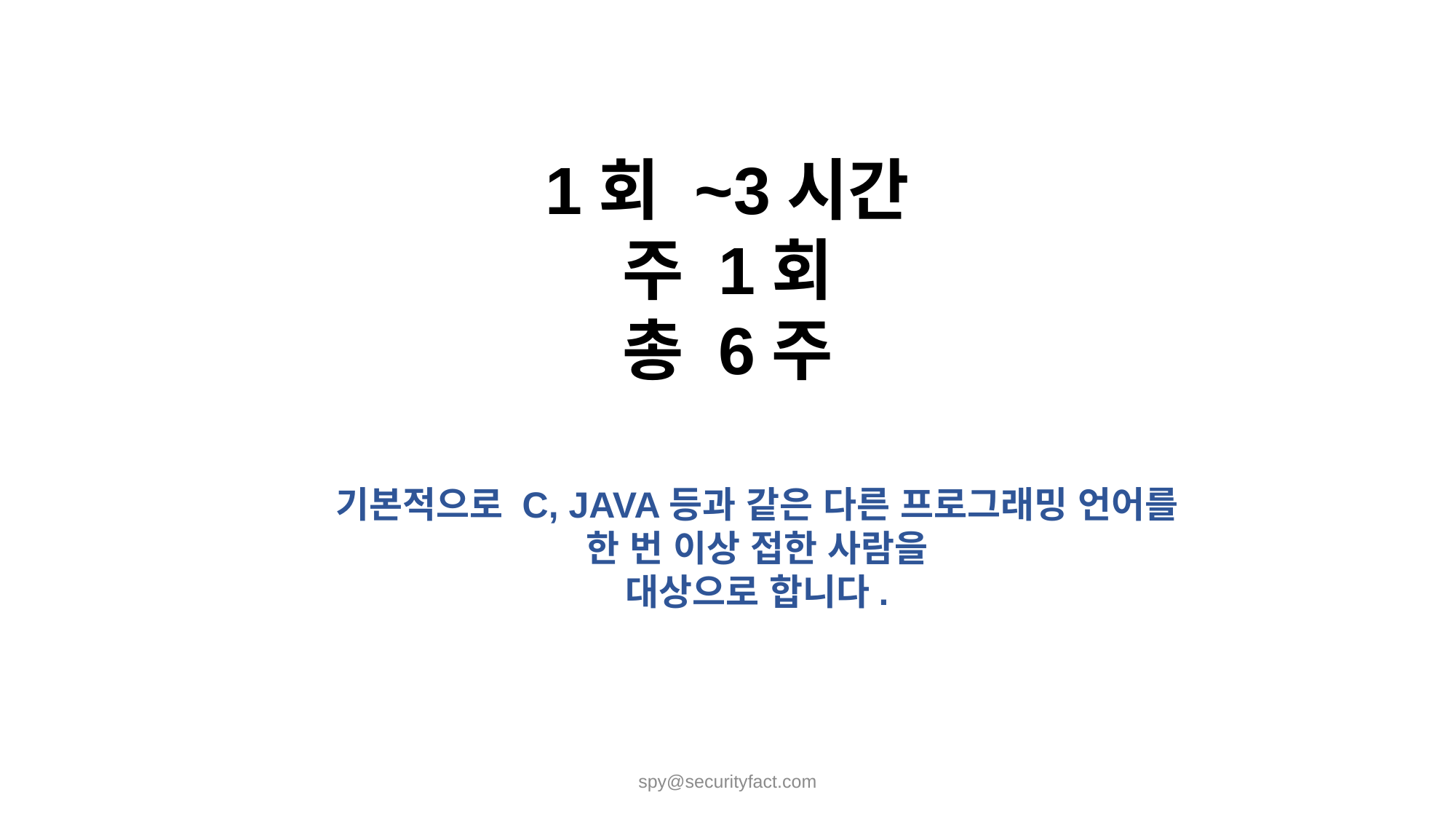

1회 ~3시간
주 1회
총 6주
기본적으로 C, JAVA등과 같은 다른 프로그래밍 언어를
한 번 이상 접한 사람을
대상으로 합니다.
spy@securityfact.com